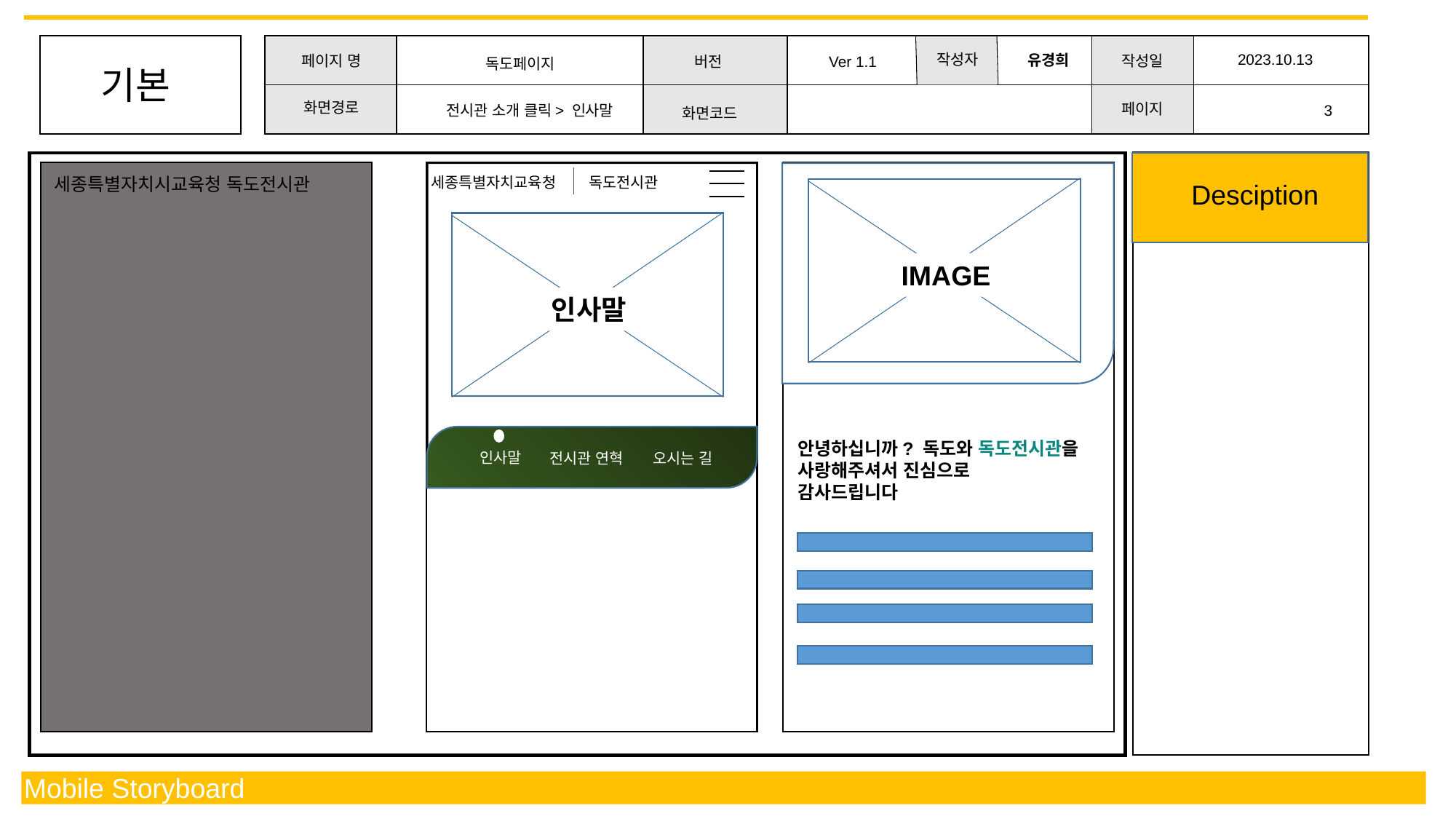

작성자
2023.10.13
유경희
작성일
페이지 명
Ver 1.1
버전

독도페이지
기본
화면경로
페이지
3
전시관 소개 클릭> 인사말
화면코드

독도전시관
세종특별자치교육청

세종특별자치시교육청 독도전시관
Desciption

IMAGE

인사말

안녕하십니까? 독도와 독도전시관을
사랑해주셔서 진심으로
감사드립니다
인사말
전시관 연혁
오시는 길

Mobile Storyboard